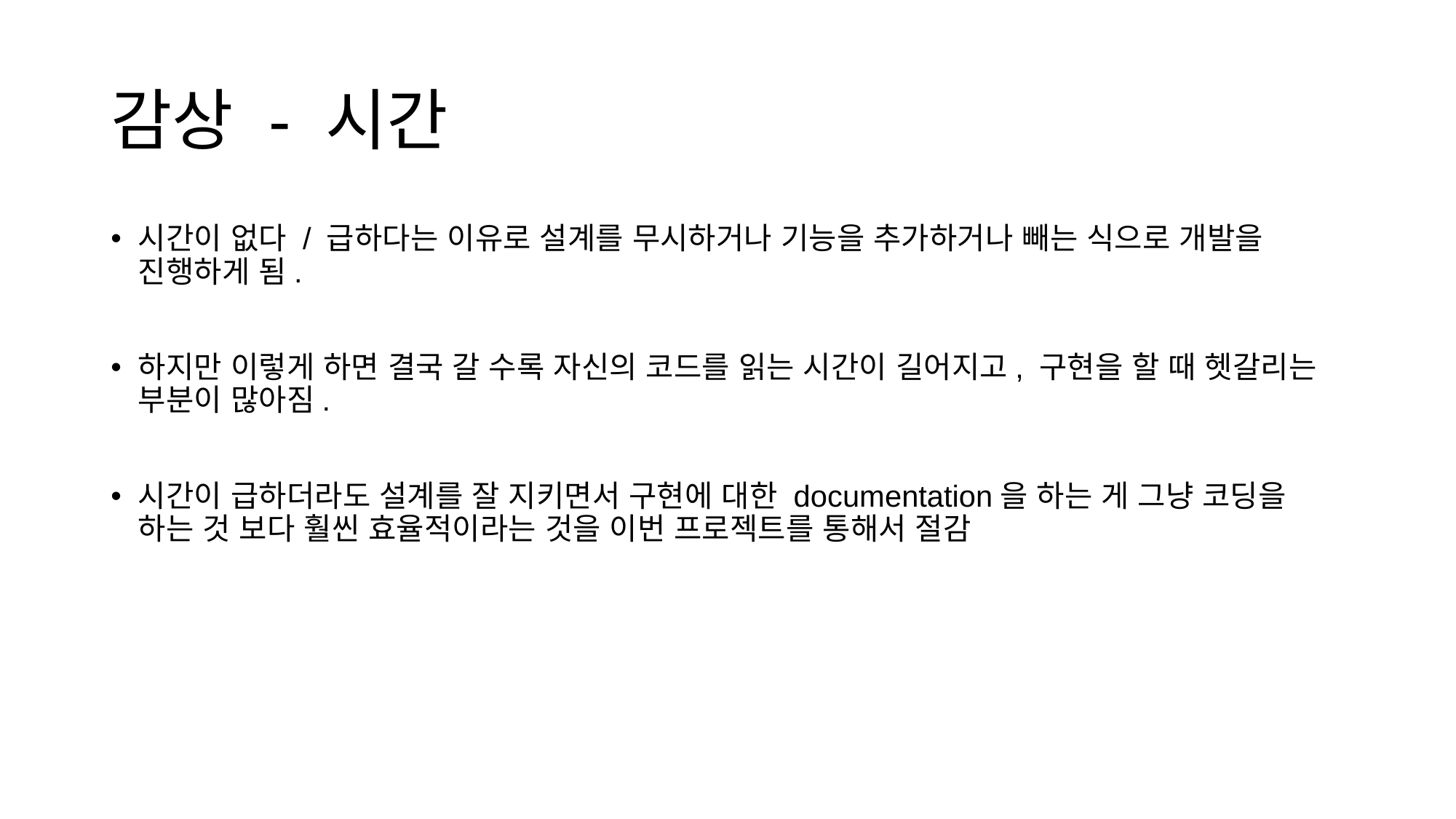

# 감상 - 시간
시간이 없다 / 급하다는 이유로 설계를 무시하거나 기능을 추가하거나 빼는 식으로 개발을 진행하게 됨.

하지만 이렇게 하면 결국 갈 수록 자신의 코드를 읽는 시간이 길어지고, 구현을 할 때 헷갈리는 부분이 많아짐.

시간이 급하더라도 설계를 잘 지키면서 구현에 대한 documentation을 하는 게 그냥 코딩을 하는 것 보다 훨씬 효율적이라는 것을 이번 프로젝트를 통해서 절감